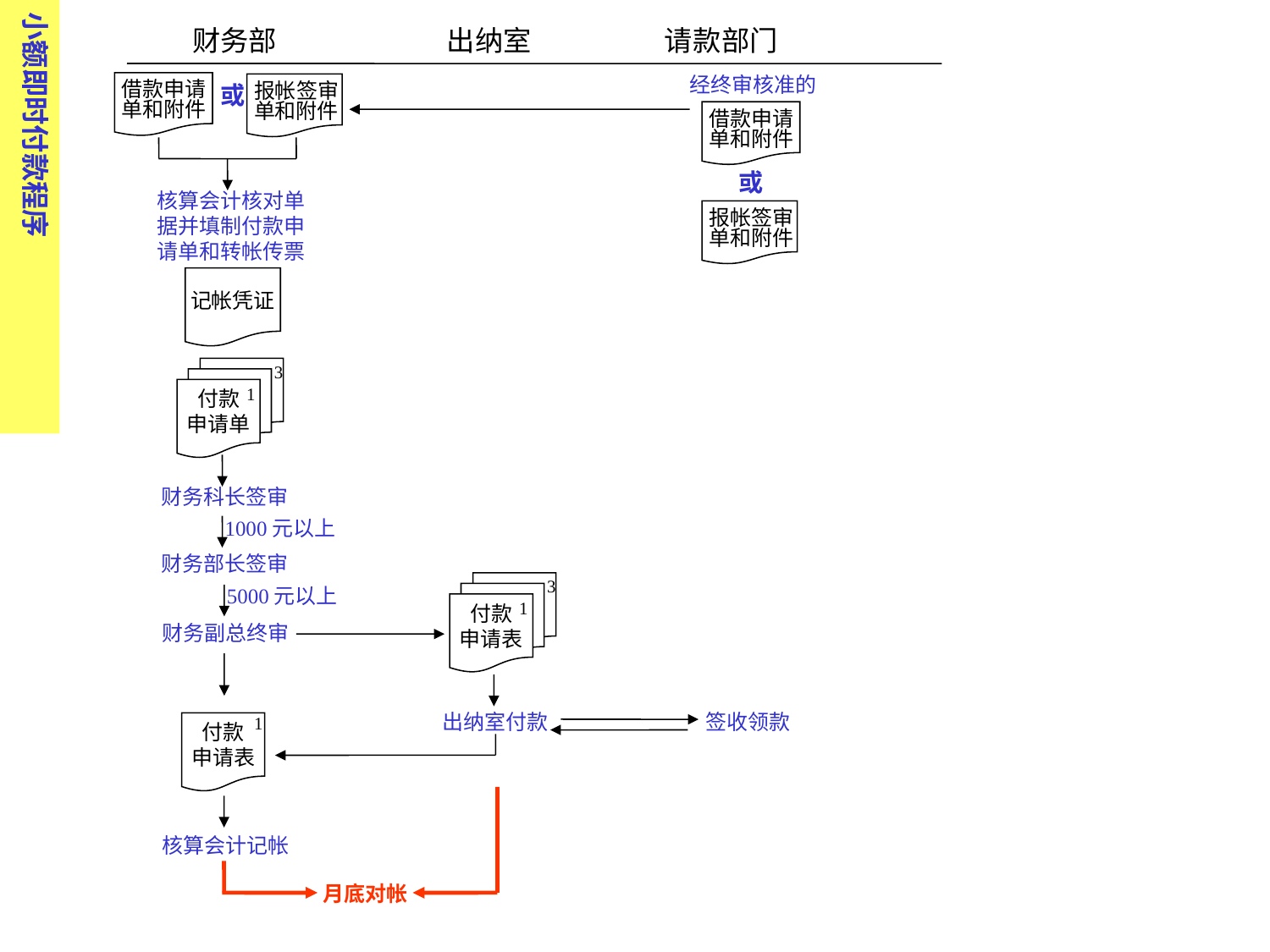

小额即时付款程序

财务部                  　　出纳室                     请款部门

经终审核准的

或

借款申请单和附件
报帐签审单和附件

借款申请单和附件

或
核算会计核对单据并填制付款申请单和转帐传票

报帐签审单和附件
记帐凭证
3

1
付款
申请单

财务科长签审
1000元以上

财务部长签审
3

5000元以上

1
付款
申请表
财务副总终审

签收领款
出纳室付款
1
付款
申请表

核算会计记帐

133
月底对帐